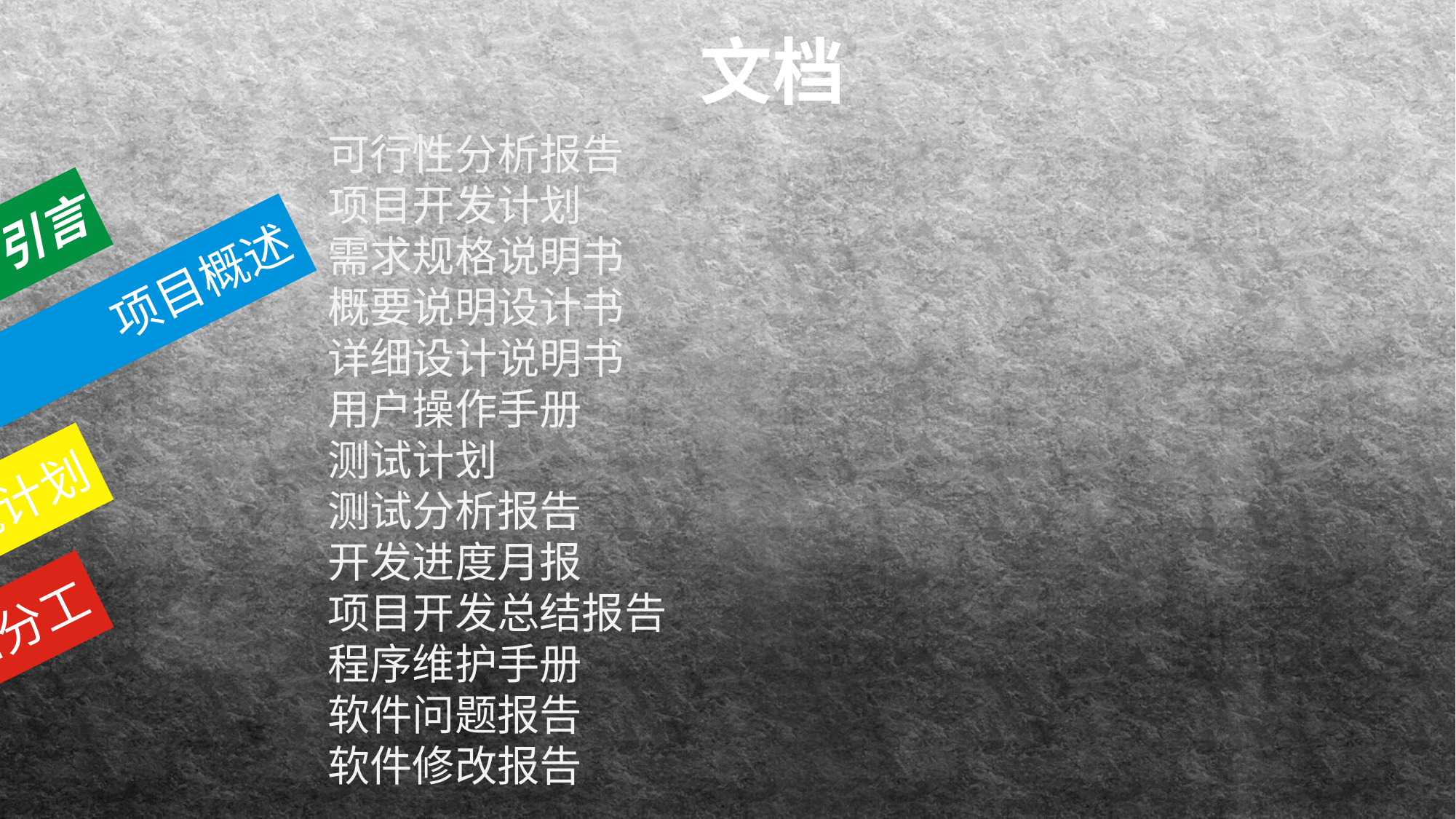

文档
可行性分析报告
项目开发计划
需求规格说明书
概要说明设计书
详细设计说明书
用户操作手册
测试计划
测试分析报告
开发进度月报
项目开发总结报告
程序维护手册
软件问题报告
软件修改报告

引言
项目概述
实施计划
人员组织和分工